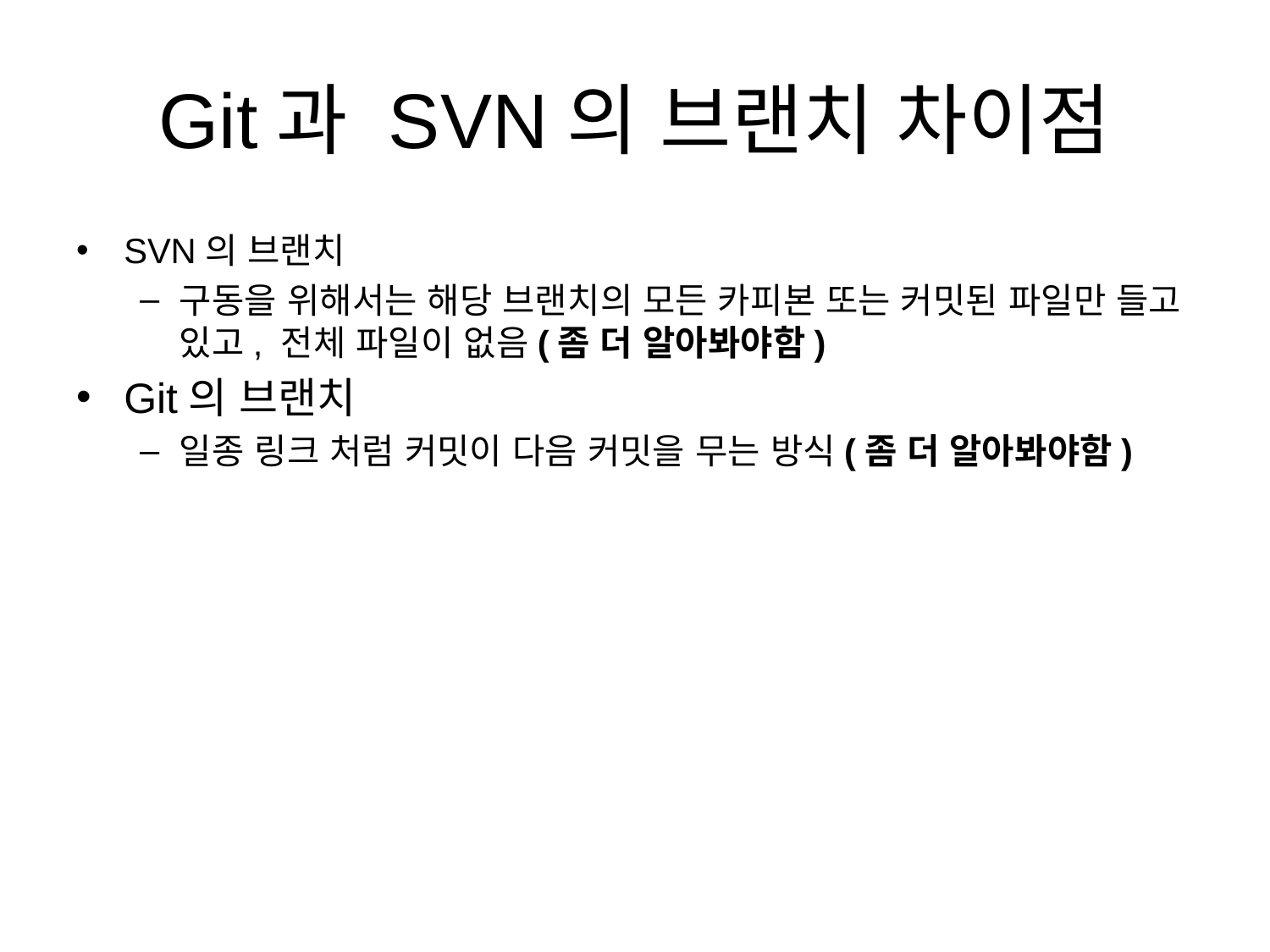

# Git과 SVN의 브랜치 차이점
SVN의 브랜치
구동을 위해서는 해당 브랜치의 모든 카피본 또는 커밋된 파일만 들고 있고, 전체 파일이 없음(좀 더 알아봐야함)
Git의 브랜치
일종 링크 처럼 커밋이 다음 커밋을 무는 방식(좀 더 알아봐야함)